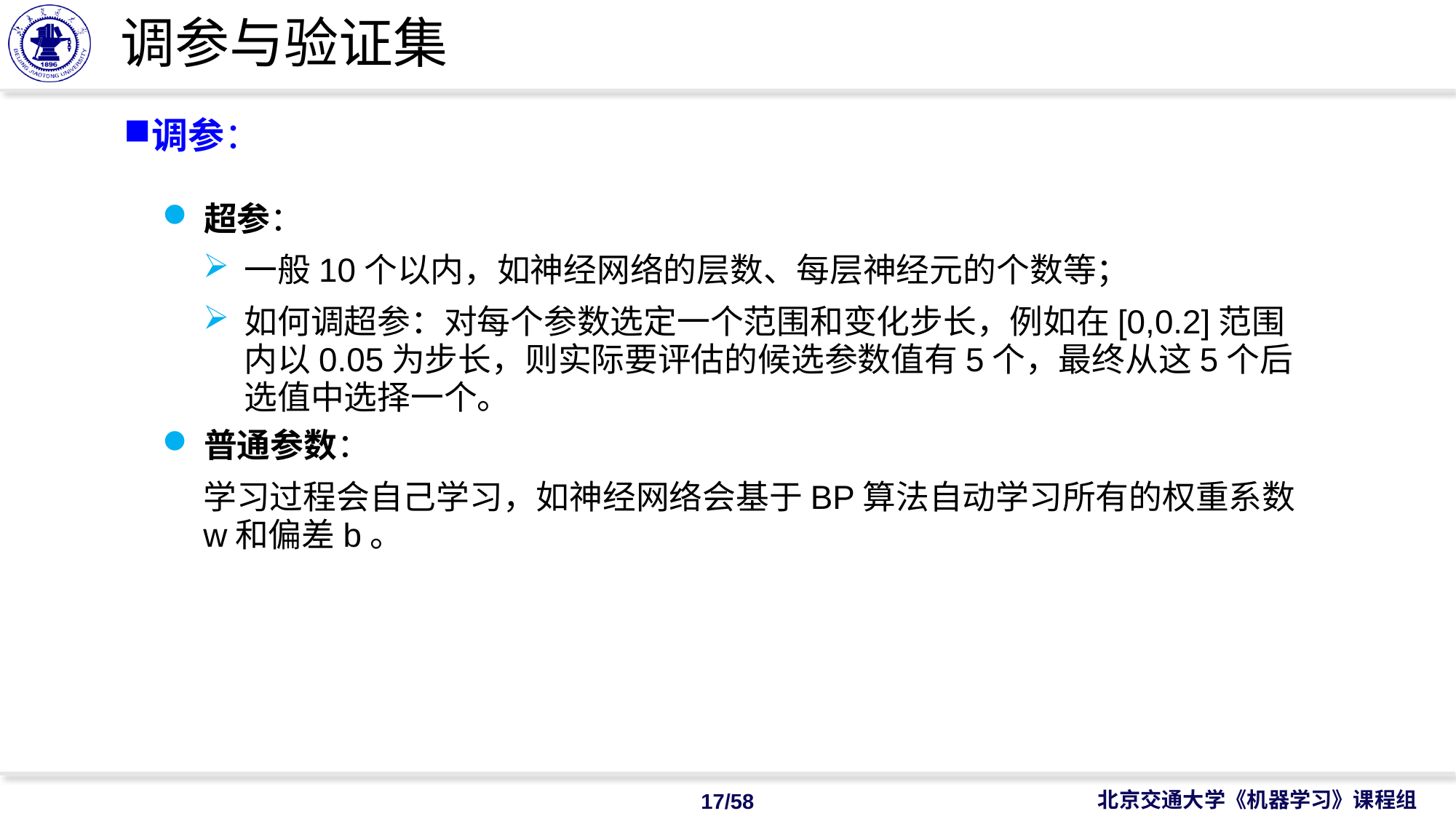

# 调参与验证集
调参：
超参：
一般10个以内，如神经网络的层数、每层神经元的个数等；
如何调超参：对每个参数选定一个范围和变化步长，例如在[0,0.2]范围内以0.05为步长，则实际要评估的候选参数值有5个，最终从这5个后选值中选择一个。
普通参数：
学习过程会自己学习，如神经网络会基于BP算法自动学习所有的权重系数w和偏差b。